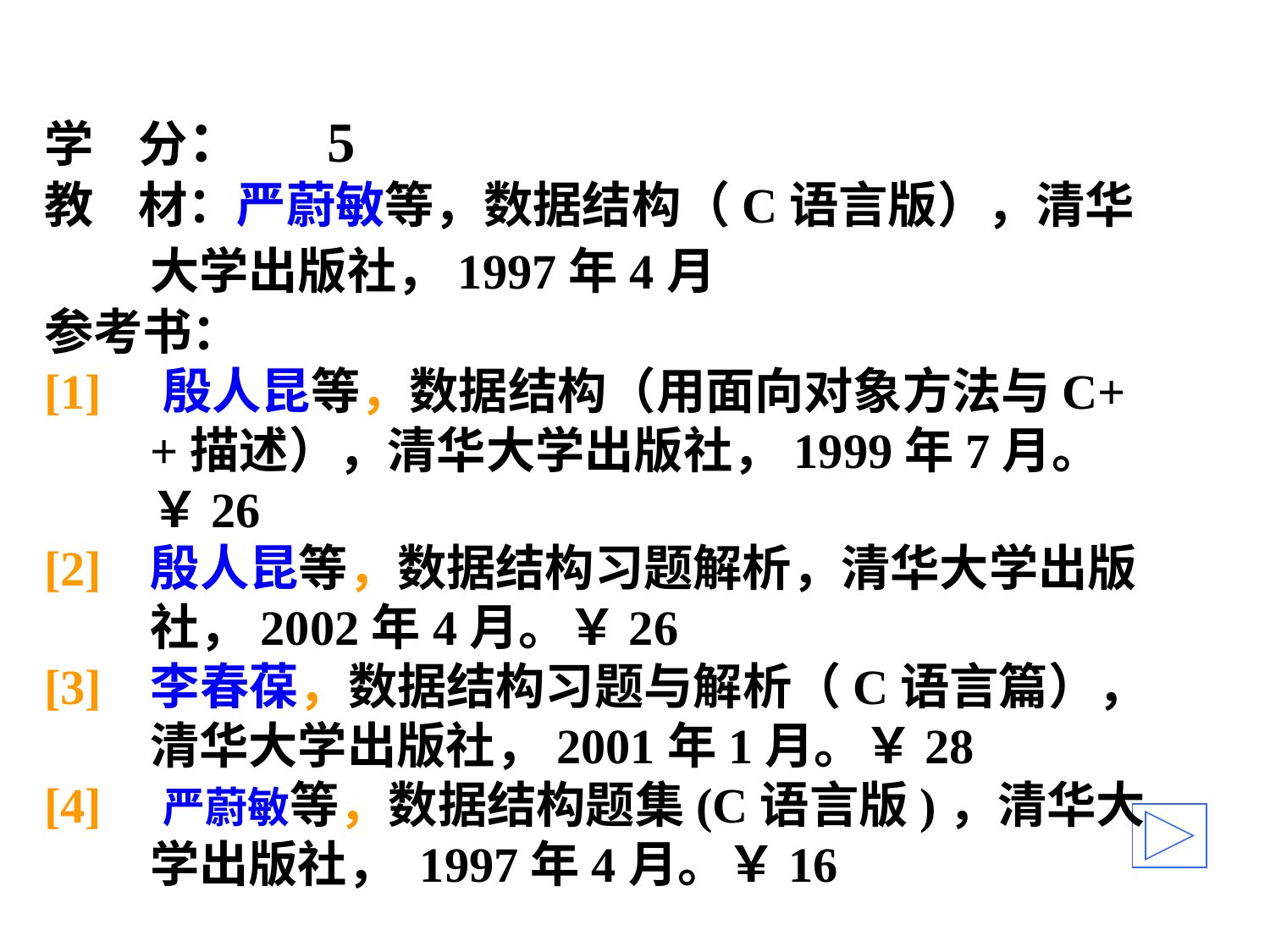

学    分： 　5
教    材：严蔚敏等，数据结构（C语言版），清华大学出版社，1997年4月
参考书：
[1]    殷人昆等，数据结构（用面向对象方法与C++描述），清华大学出版社，1999年7月。￥26
[2]   殷人昆等，数据结构习题解析，清华大学出版社，2002年4月。￥26
[3]   李春葆，数据结构习题与解析（C语言篇），清华大学出版社，2001年1月。￥28
[4]    严蔚敏等，数据结构题集(C语言版)，清华大学出版社， 1997年4月。￥16